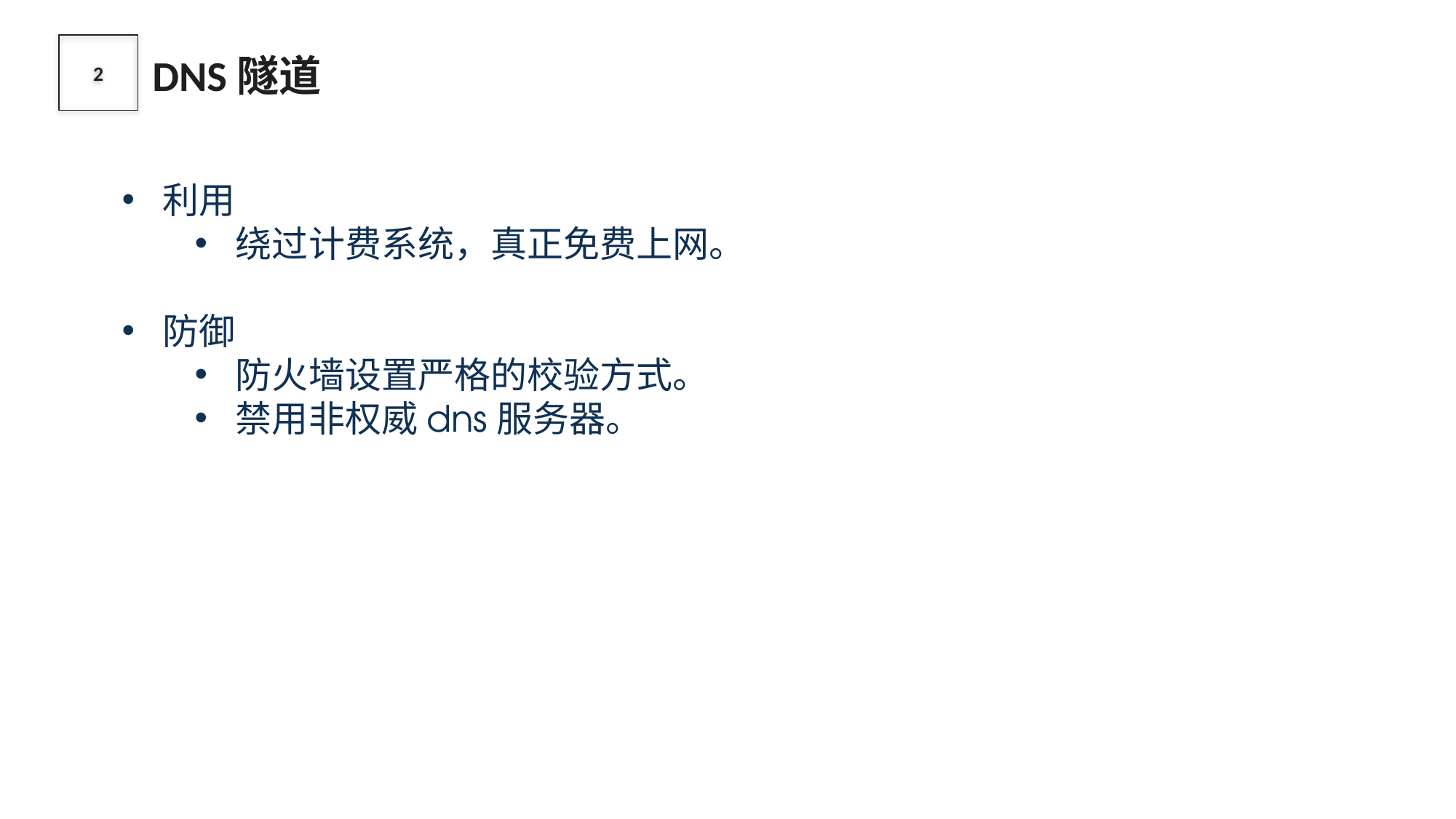

2
DNS隧道
利用
绕过计费系统，真正免费上网。

防御
防火墙设置严格的校验方式。
禁用非权威dns服务器。

点击此处添加标题

点击此处添加文本信息。
标题数字等都可以通过点击和重新输入进行更改，顶部“开始”面板中可以对字体、字号、颜色、行距等进行修改。建议正文10号字，1.3倍字间距。